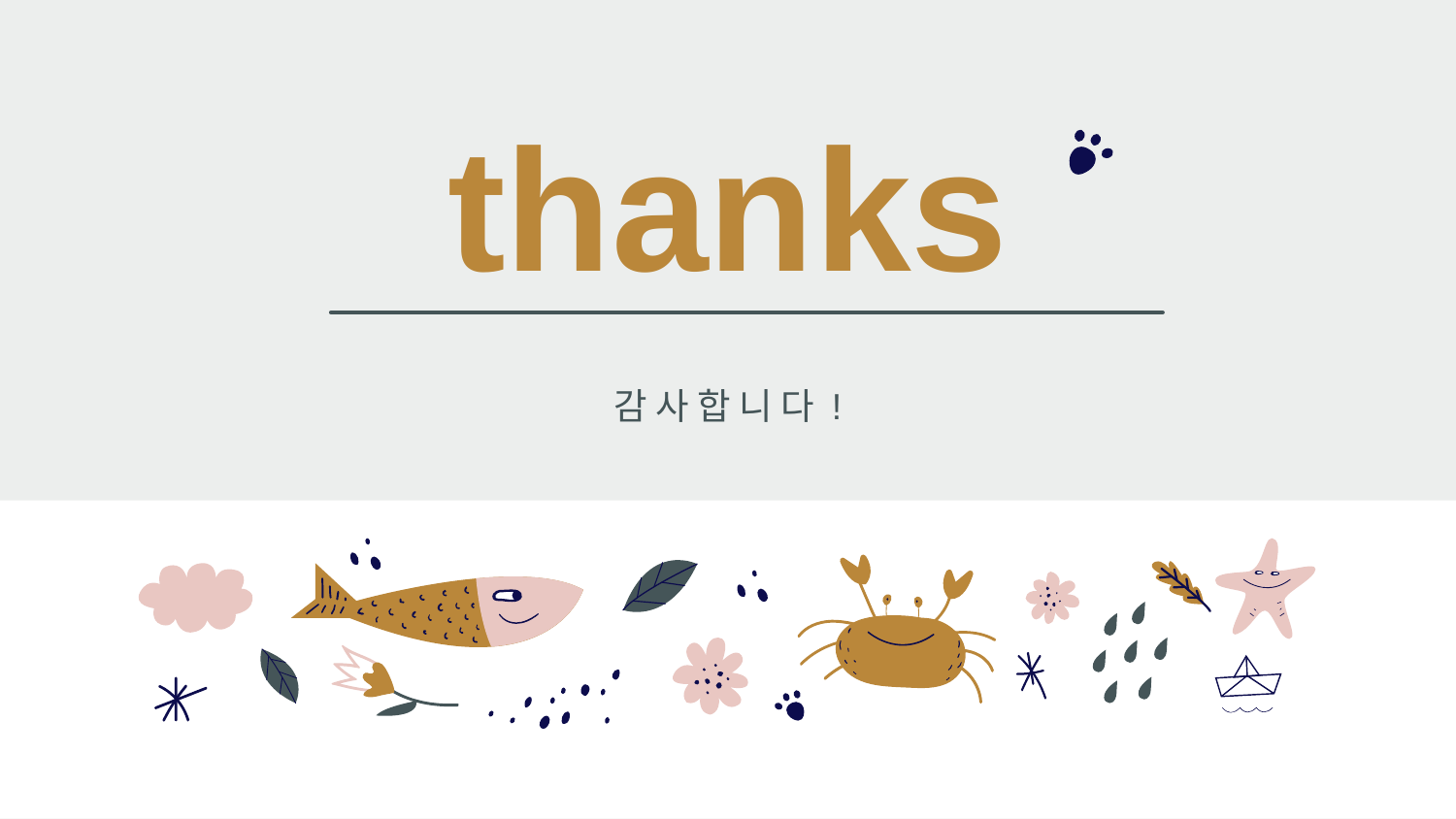

# thanks

감 사 합 니 다 !